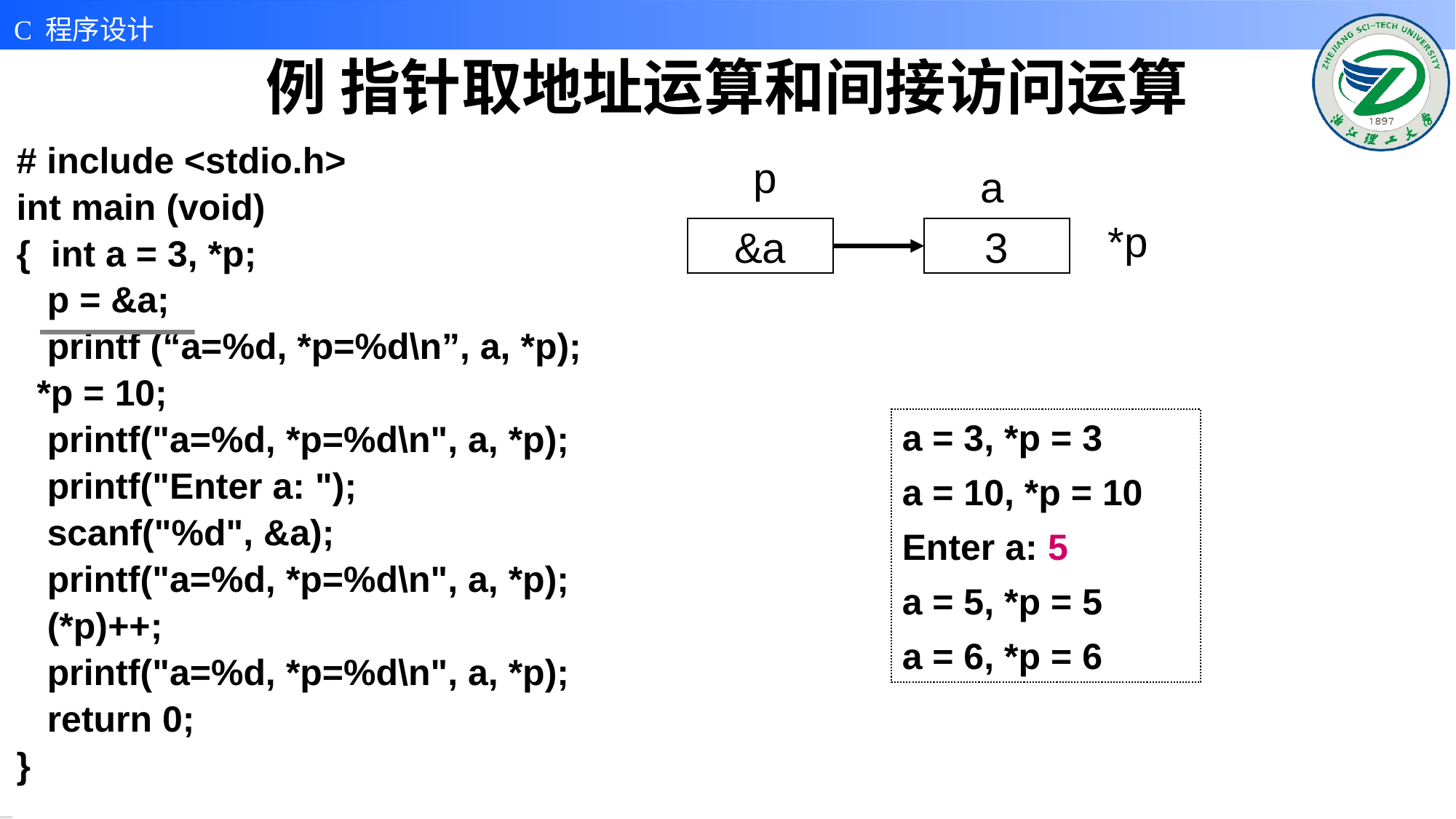

# 例 指针取地址运算和间接访问运算
# include <stdio.h>
int main (void)
{  int a = 3, *p;
   p = &a;
   printf (“a=%d, *p=%d\n”, a, *p);
  *p = 10;
   printf("a=%d, *p=%d\n", a, *p);
   printf("Enter a: ");
   scanf("%d", &a);
   printf("a=%d, *p=%d\n", a, *p);
   (*p)++;
   printf("a=%d, *p=%d\n", a, *p);
   return 0;
}
p
a
&a
3

*p

a = 3, *p = 3
a = 10, *p = 10
Enter a: 5
a = 5, *p = 5
a = 6, *p = 6